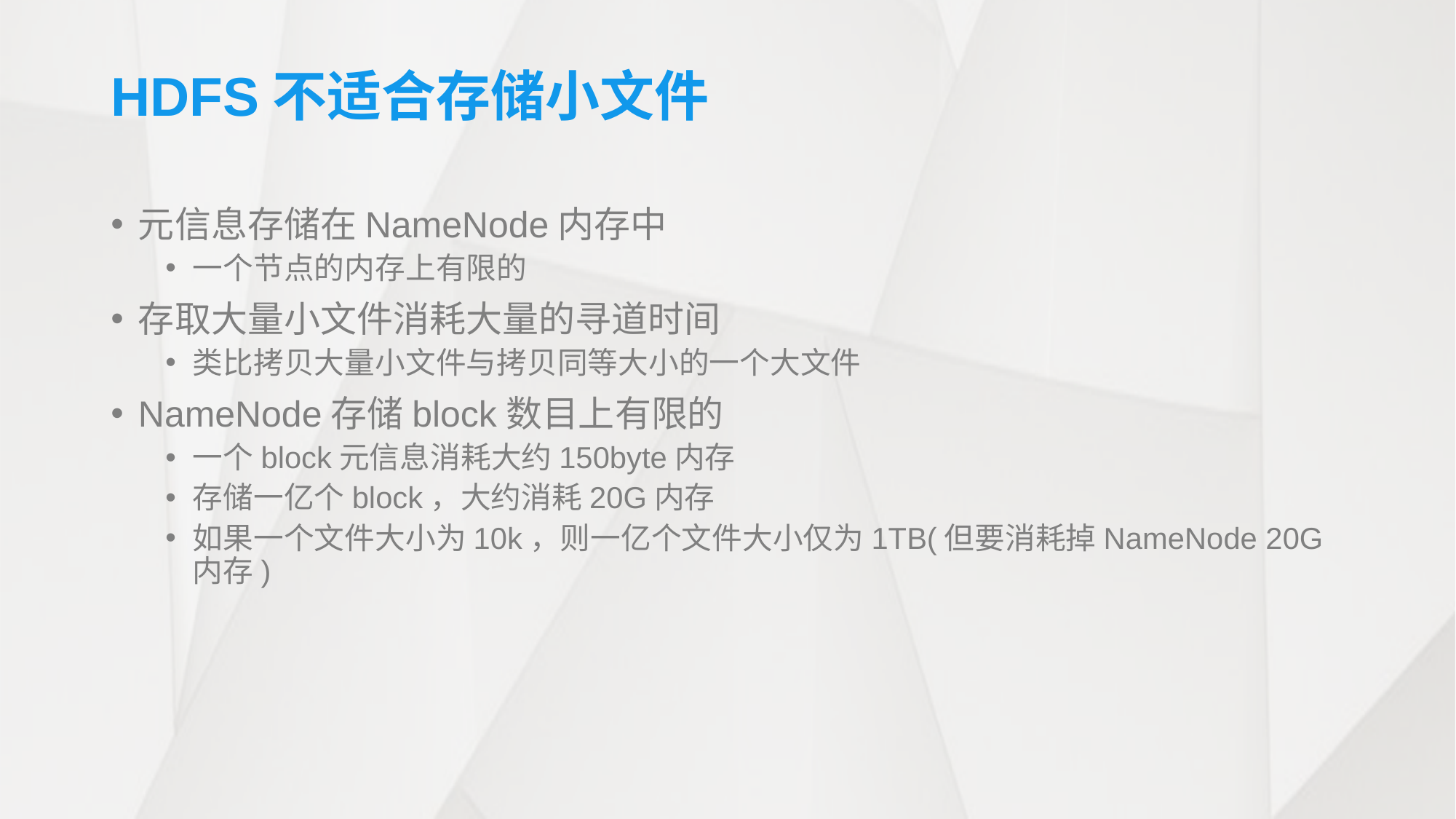

# HDFS不适合存储小文件
元信息存储在NameNode内存中
一个节点的内存上有限的
存取大量小文件消耗大量的寻道时间
类比拷贝大量小文件与拷贝同等大小的一个大文件
NameNode存储block数目上有限的
一个block元信息消耗大约150byte内存
存储一亿个block，大约消耗20G内存
如果一个文件大小为10k，则一亿个文件大小仅为1TB(但要消耗掉NameNode 20G内存)